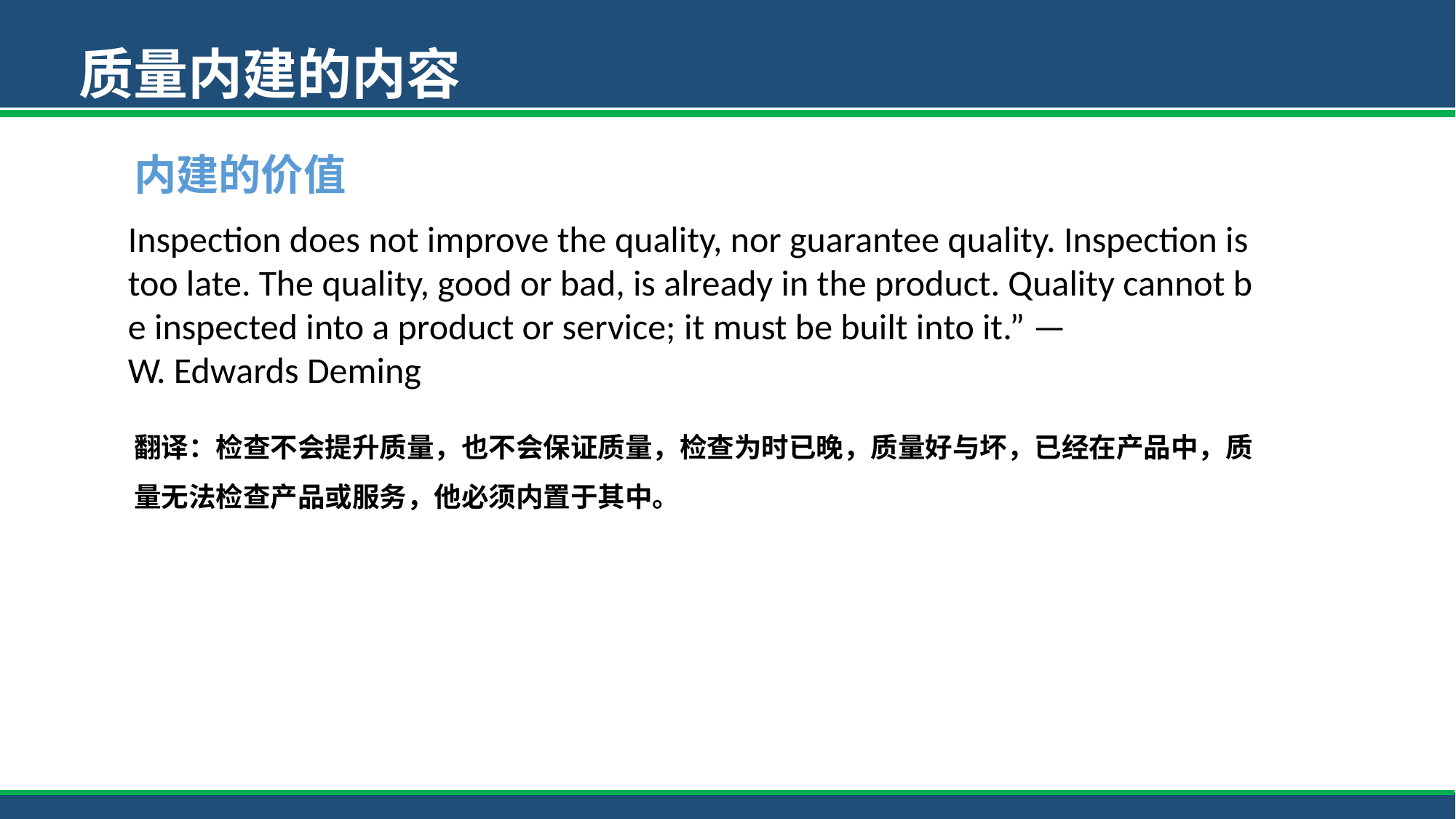

质量内建的内容
内建的价值
Inspection does not improve the quality, nor guarantee quality. Inspection is too late. The quality, good or bad, is already in the product. Quality cannot be inspected into a product or service; it must be built into it.” —W. Edwards Deming

翻译：检查不会提升质量，也不会保证质量，检查为时已晚，质量好与坏，已经在产品中，质量无法检查产品或服务，他必须内置于其中。